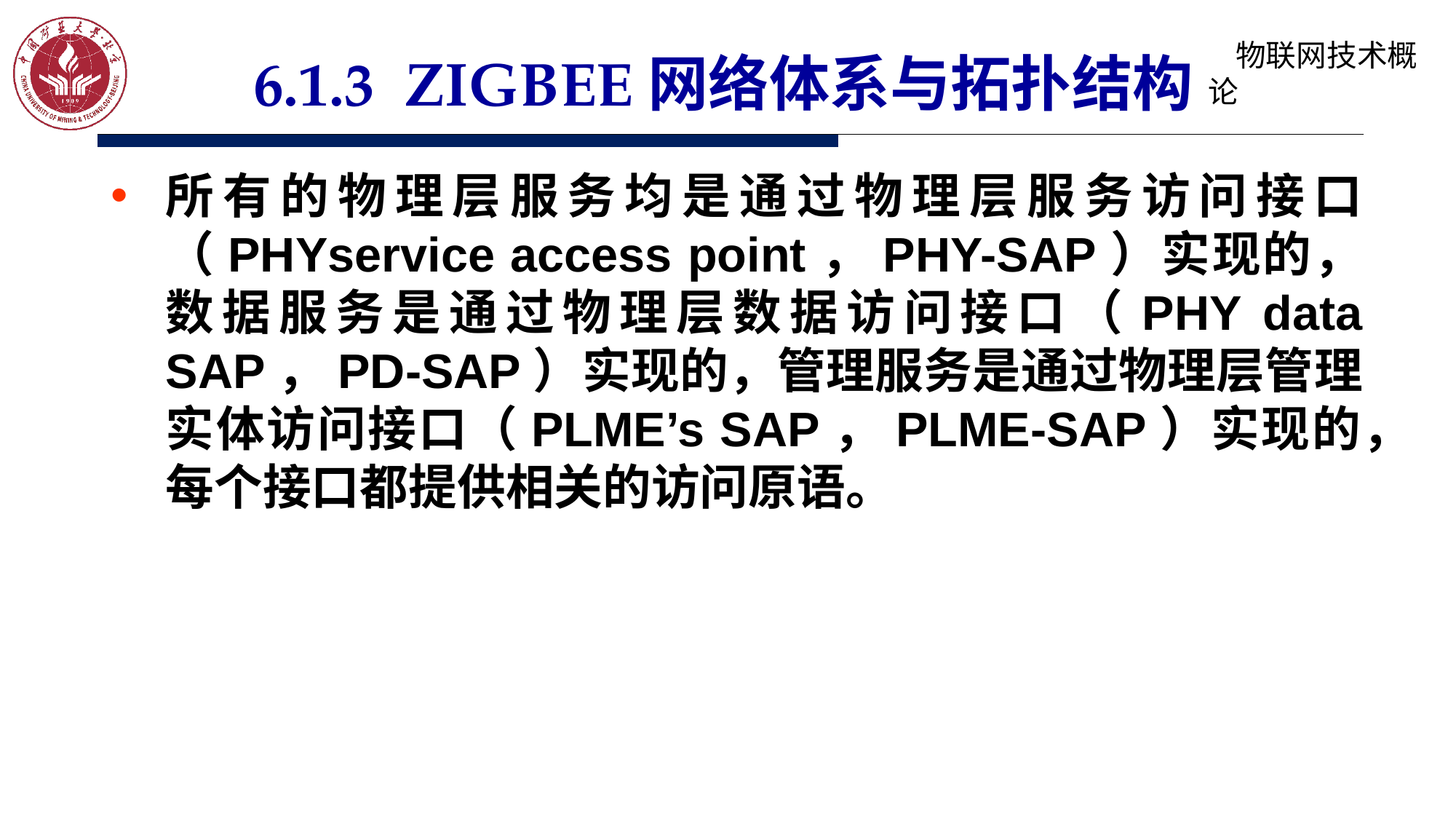

# 6.1.3  ZigBee网络体系与拓扑结构
所有的物理层服务均是通过物理层服务访问接口（PHYservice access point，PHY-SAP）实现的，数据服务是通过物理层数据访问接口（PHY data SAP，PD-SAP）实现的，管理服务是通过物理层管理实体访问接口（PLME’s SAP，PLME-SAP）实现的，每个接口都提供相关的访问原语。